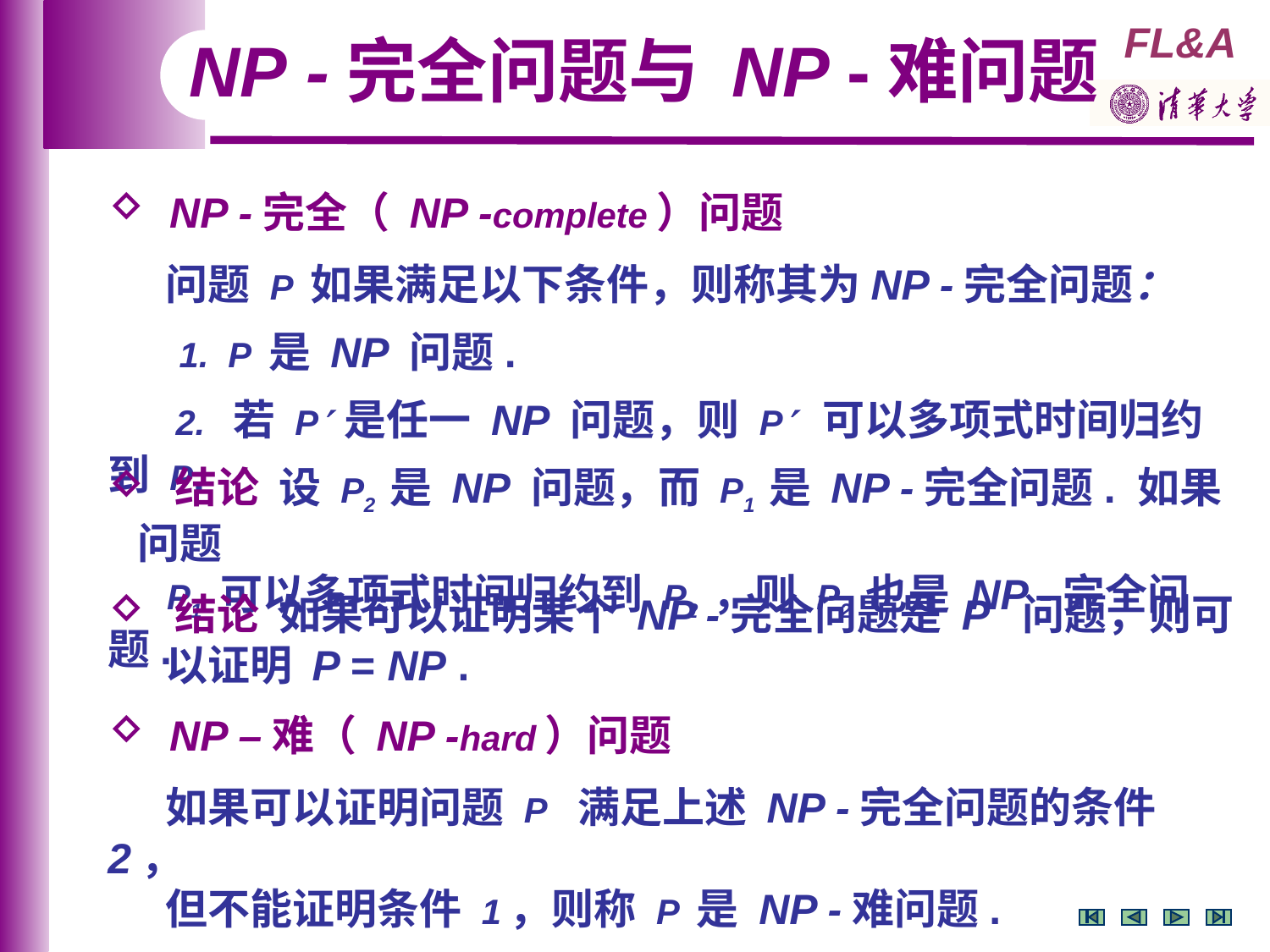

NP -完全问题与 NP -难问题
  NP -完全（ NP -complete）问题

     问题 P 如果满足以下条件，则称其为NP -完全问题：

　  1.  P 是 NP 问题.

　   2.  若 P′ 是任一 NP 问题，则 P′  可以多项式时间归约到 P.
  结论  设 P2 是 NP 问题，而 P1 是 NP -完全问题. 如果问题
     P1 可以多项式时间归约到 P2 ，则 P2 也是 NP -完全问题.
  结论  如果可以证明某个 NP -完全问题是 P  问题，则可
     以证明 P = NP .
  NP –难（ NP -hard）问题

     如果可以证明问题 P  满足上述 NP -完全问题的条件 2，
     但不能证明条件 1，则称 P 是 NP -难问题.